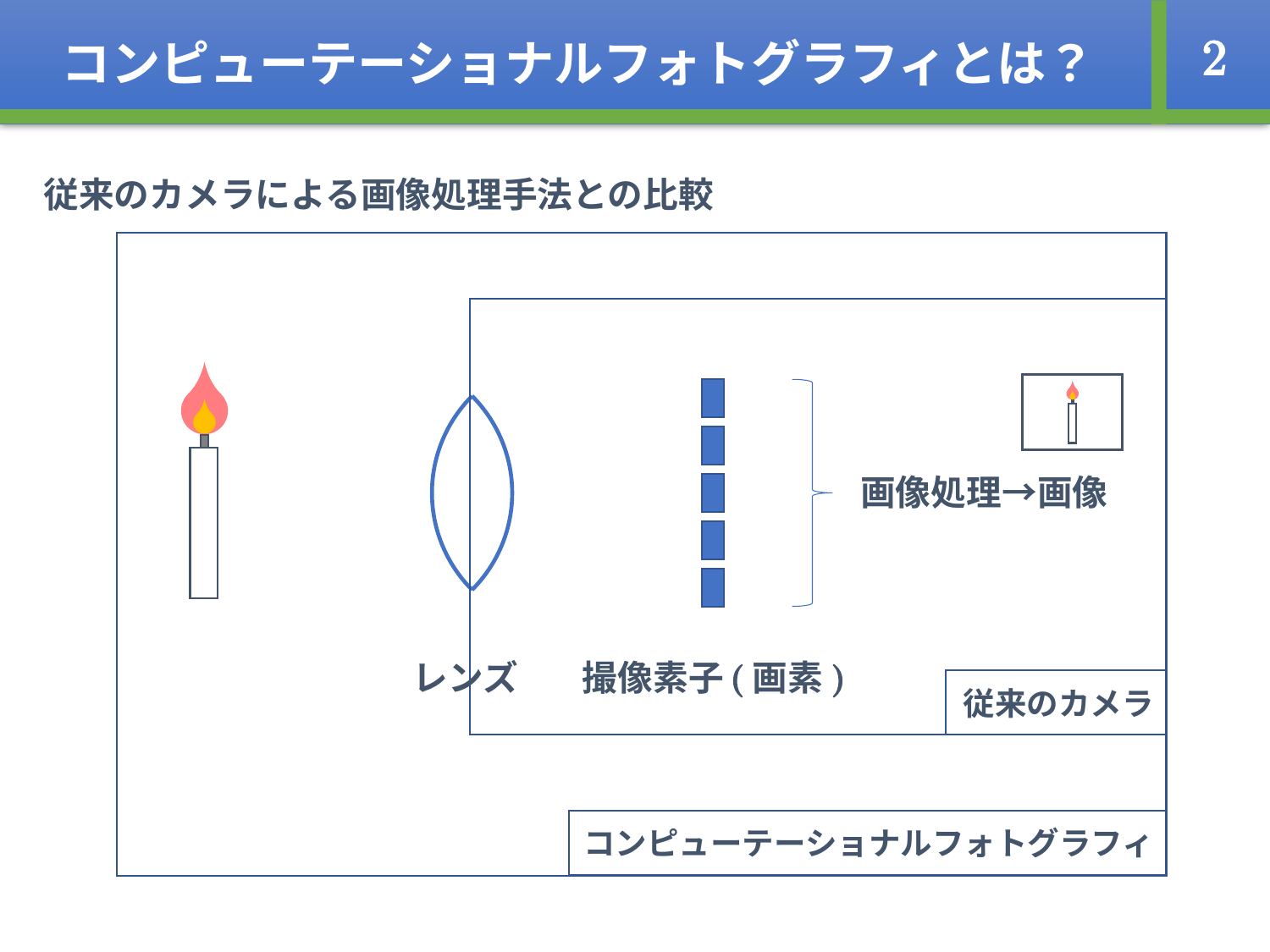

コンピューテーショナルフォトグラフィとは？
2

従来のカメラによる画像処理手法との比較

画像処理→画像
レンズ
撮像素子(画素)
従来のカメラ
コンピューテーショナルフォトグラフィ